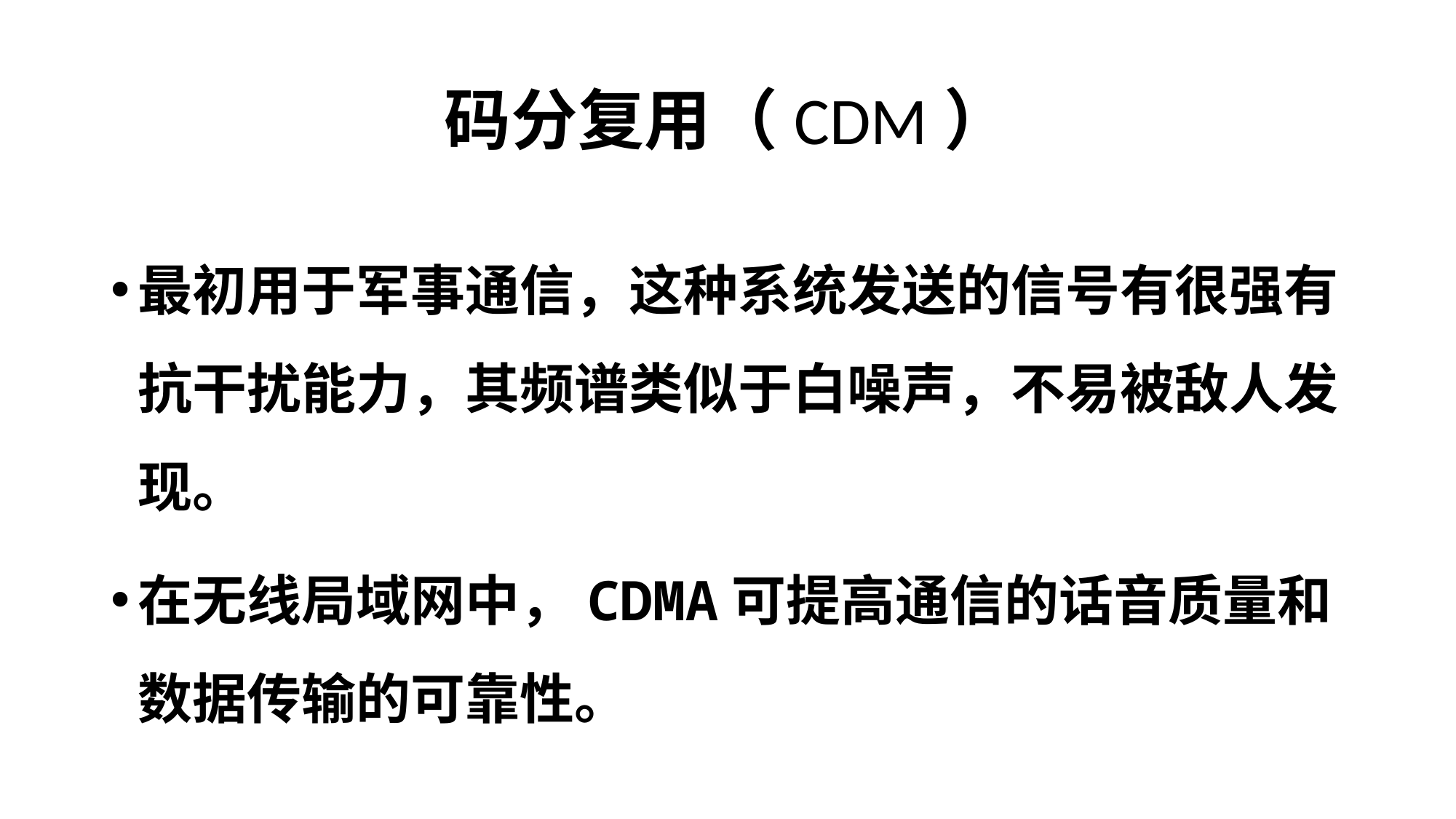

# 码分复用（CDM）
最初用于军事通信，这种系统发送的信号有很强有抗干扰能力，其频谱类似于白噪声，不易被敌人发现。
在无线局域网中，CDMA可提高通信的话音质量和数据传输的可靠性。